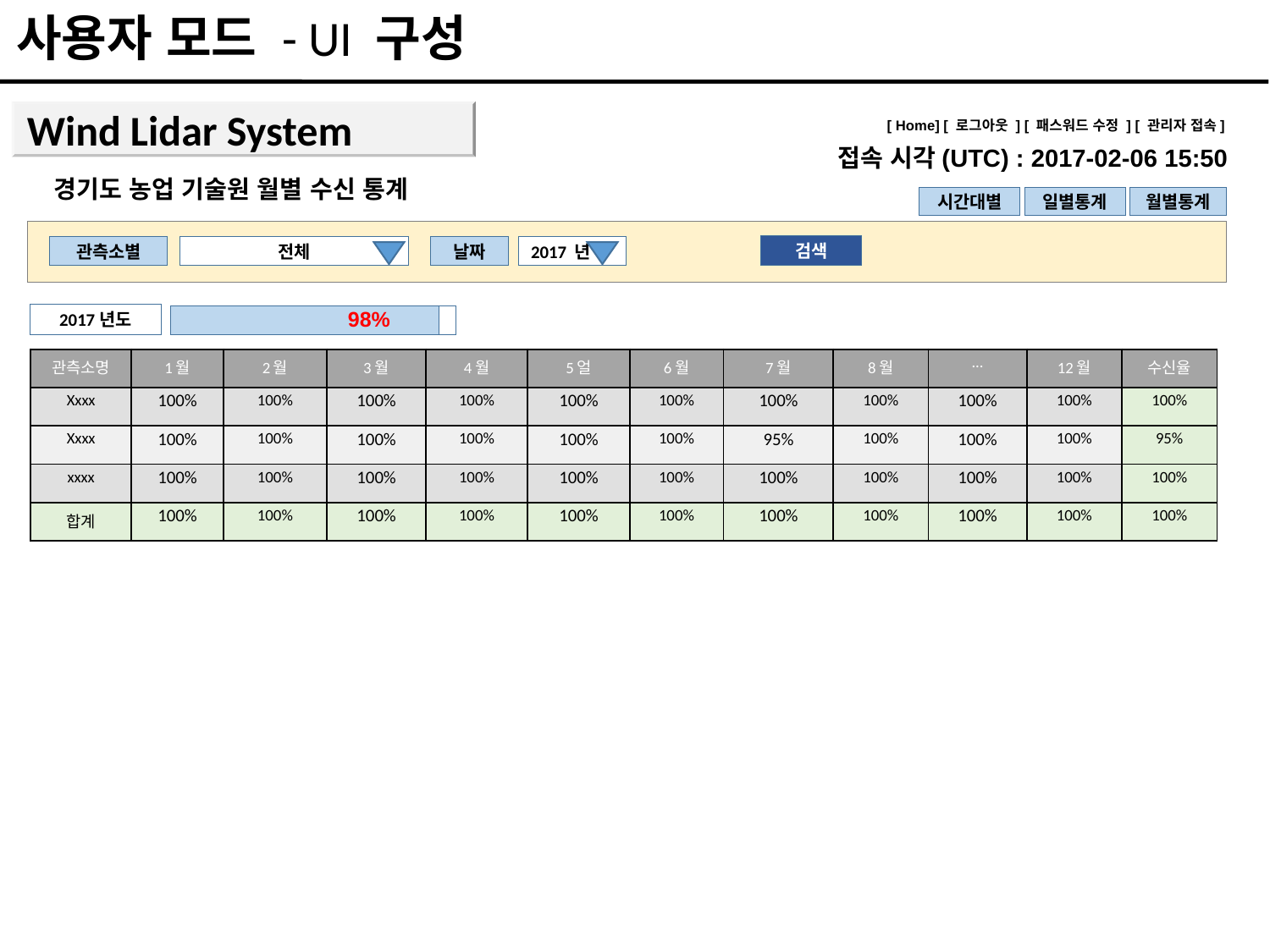

사용자 모드 - UI 구성

Wind Lidar System
[ Home] [ 로그아웃 ] [ 패스워드 수정 ] [ 관리자 접속]
접속 시각(UTC) : 2017-02-06 15:50
경기도 농업 기술원 월별 수신 통계
시간대별
일별통계
월별통계

검색
전체
날짜
2017 년
관측소별

98%
2017년도

| 관측소명 | 1월 | 2월 | 3월 | 4월 | 5얼 | 6월 | 7월 | 8월 | ... | 12월 | 수신율 |
| --- | --- | --- | --- | --- | --- | --- | --- | --- | --- | --- | --- |
| Xxxx | 100% | 100% | 100% | 100% | 100% | 100% | 100% | 100% | 100% | 100% | 100% |
| Xxxx | 100% | 100% | 100% | 100% | 100% | 100% | 95% | 100% | 100% | 100% | 95% |
| xxxx | 100% | 100% | 100% | 100% | 100% | 100% | 100% | 100% | 100% | 100% | 100% |
| 합계 | 100% | 100% | 100% | 100% | 100% | 100% | 100% | 100% | 100% | 100% | 100% |